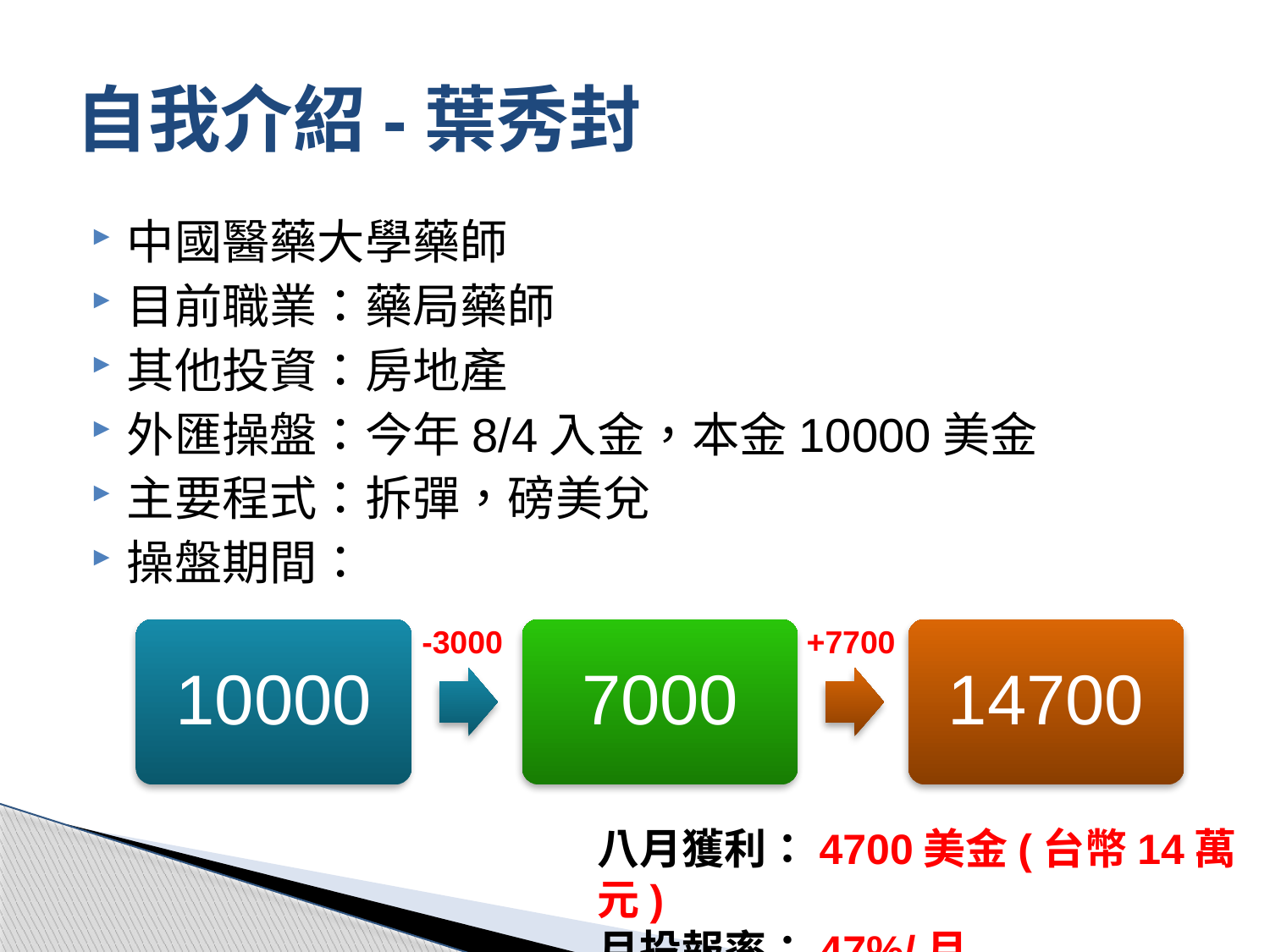

# 自我介紹-葉秀封
中國醫藥大學藥師
目前職業：藥局藥師
其他投資：房地產
外匯操盤：今年8/4入金，本金10000美金
主要程式：拆彈，磅美兌
操盤期間：
10000

7000

14700
-3000
+7700
八月獲利：4700美金(台幣14萬元)
月投報率：47%/月